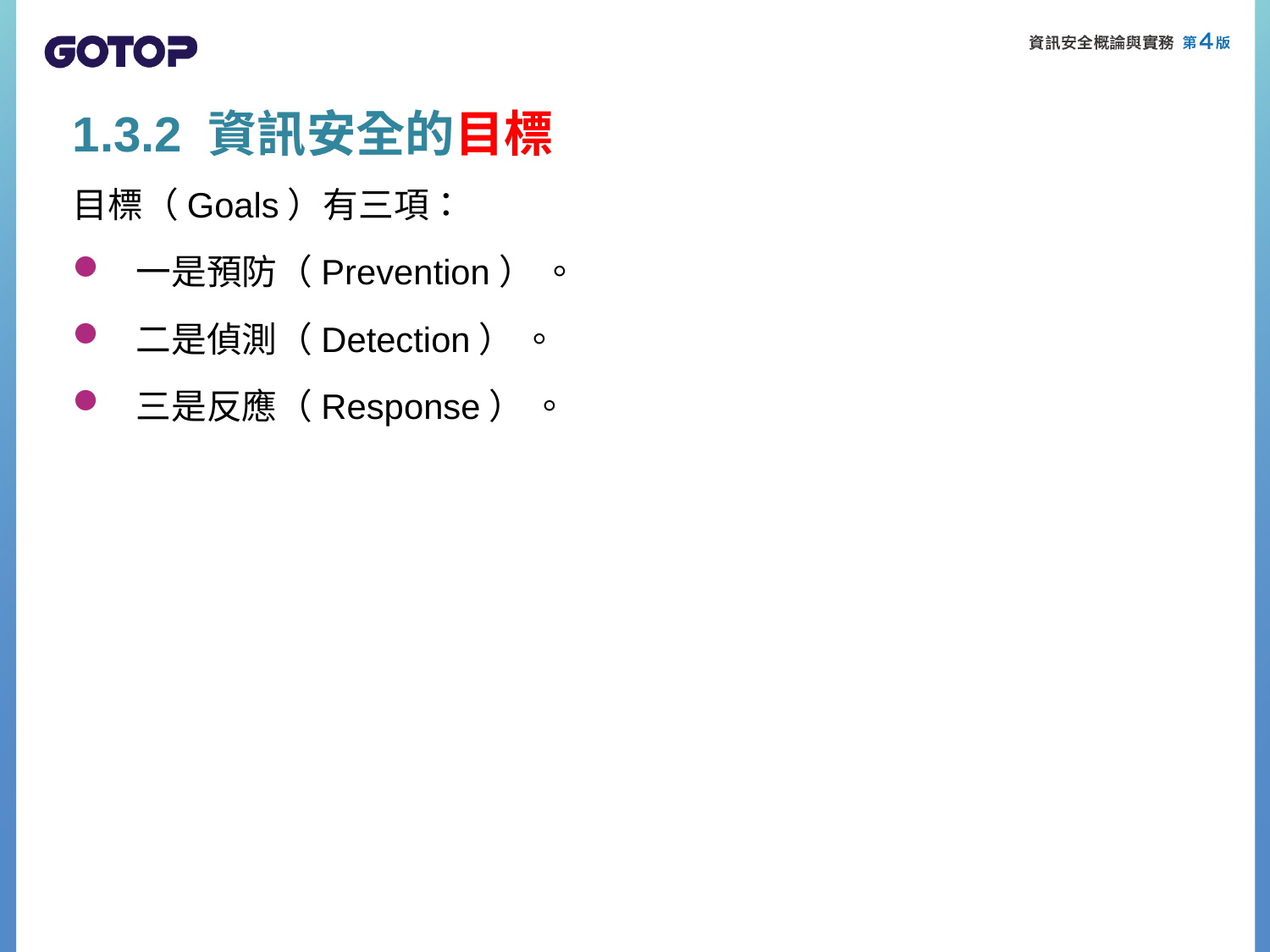

1.3.2 資訊安全的目標
目標（Goals）有三項：
一是預防（Prevention） 。
二是偵測（Detection） 。
三是反應（Response） 。